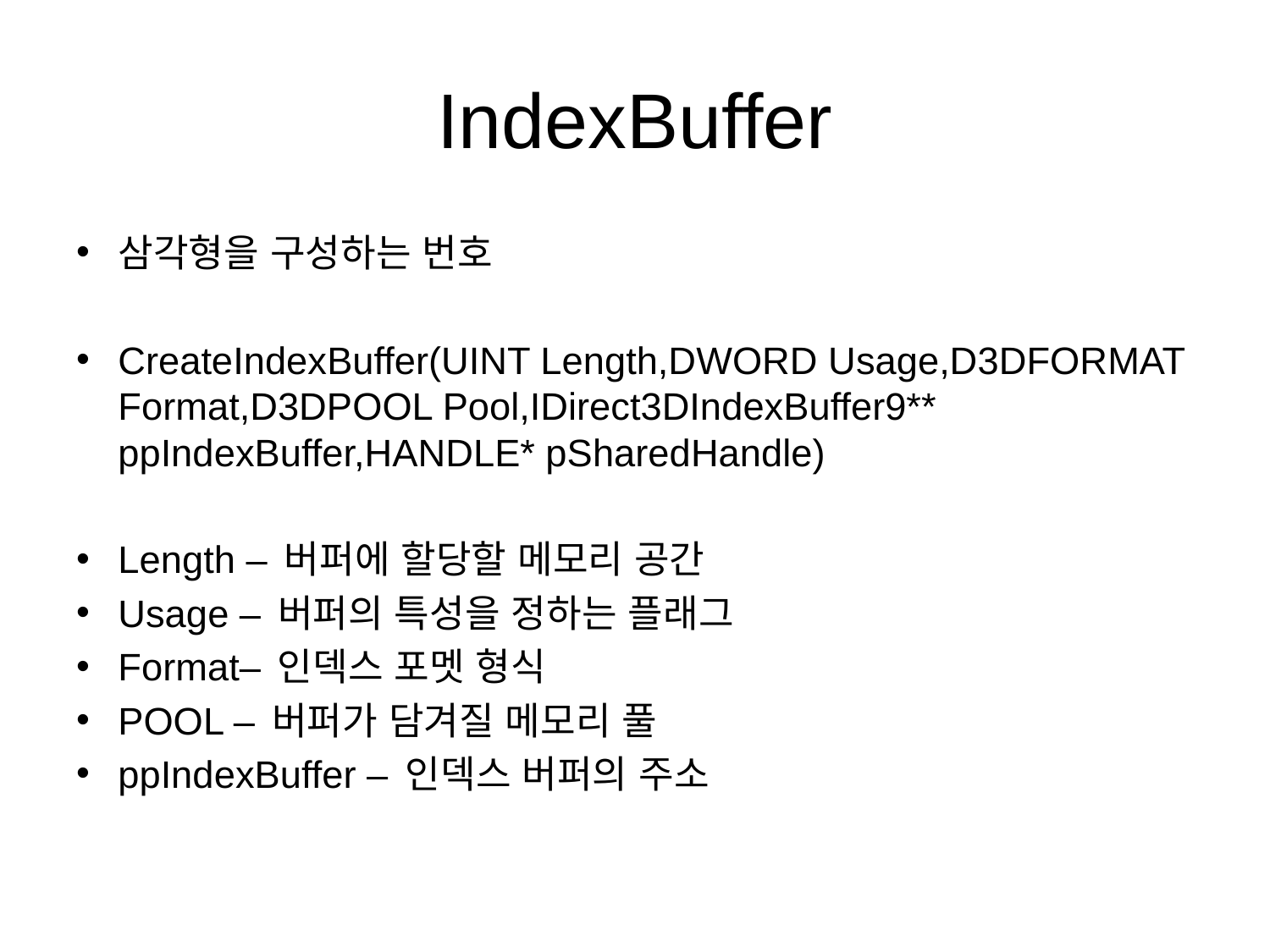

# IndexBuffer
삼각형을 구성하는 번호

CreateIndexBuffer(UINT Length,DWORD Usage,D3DFORMAT Format,D3DPOOL Pool,IDirect3DIndexBuffer9** ppIndexBuffer,HANDLE* pSharedHandle)

Length – 버퍼에 할당할 메모리 공간
Usage – 버퍼의 특성을 정하는 플래그
Format– 인덱스 포멧 형식
POOL – 버퍼가 담겨질 메모리 풀
ppIndexBuffer – 인덱스 버퍼의 주소